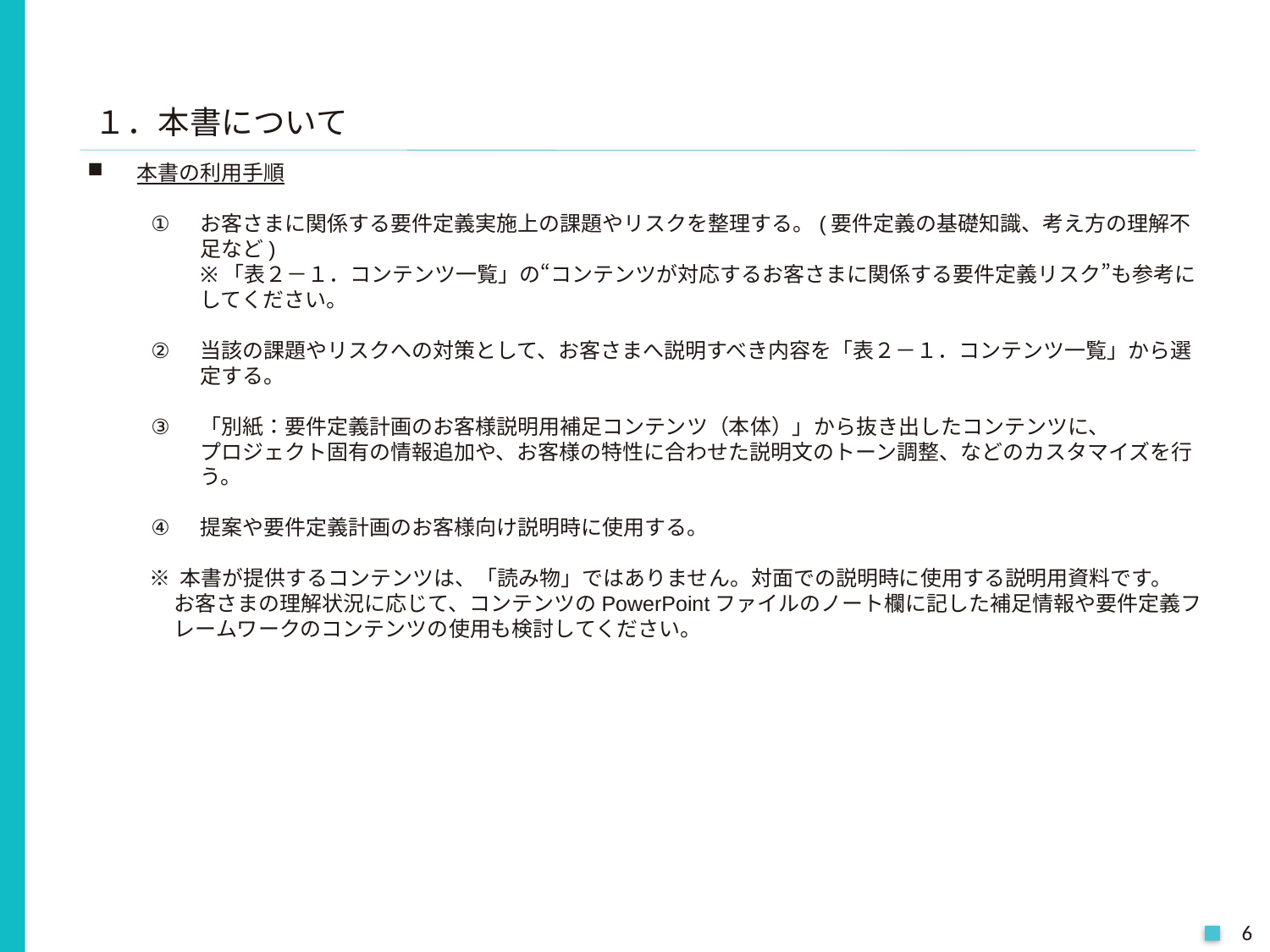

１．本書について
本書の利用手順
お客さまに関係する要件定義実施上の課題やリスクを整理する。(要件定義の基礎知識、考え方の理解不足など)
※「表２－１．コンテンツ一覧」の“コンテンツが対応するお客さまに関係する要件定義リスク”も参考にしてください。
当該の課題やリスクへの対策として、お客さまへ説明すべき内容を「表２－１．コンテンツ一覧」から選定する。
「別紙：要件定義計画のお客様説明用補足コンテンツ（本体）」から抜き出したコンテンツに、
プロジェクト固有の情報追加や、お客様の特性に合わせた説明文のトーン調整、などのカスタマイズを行う。
提案や要件定義計画のお客様向け説明時に使用する。

※ 本書が提供するコンテンツは、「読み物」ではありません。対面での説明時に使用する説明用資料です。
お客さまの理解状況に応じて、コンテンツのPowerPointファイルのノート欄に記した補足情報や要件定義フレームワークのコンテンツの使用も検討してください。
6